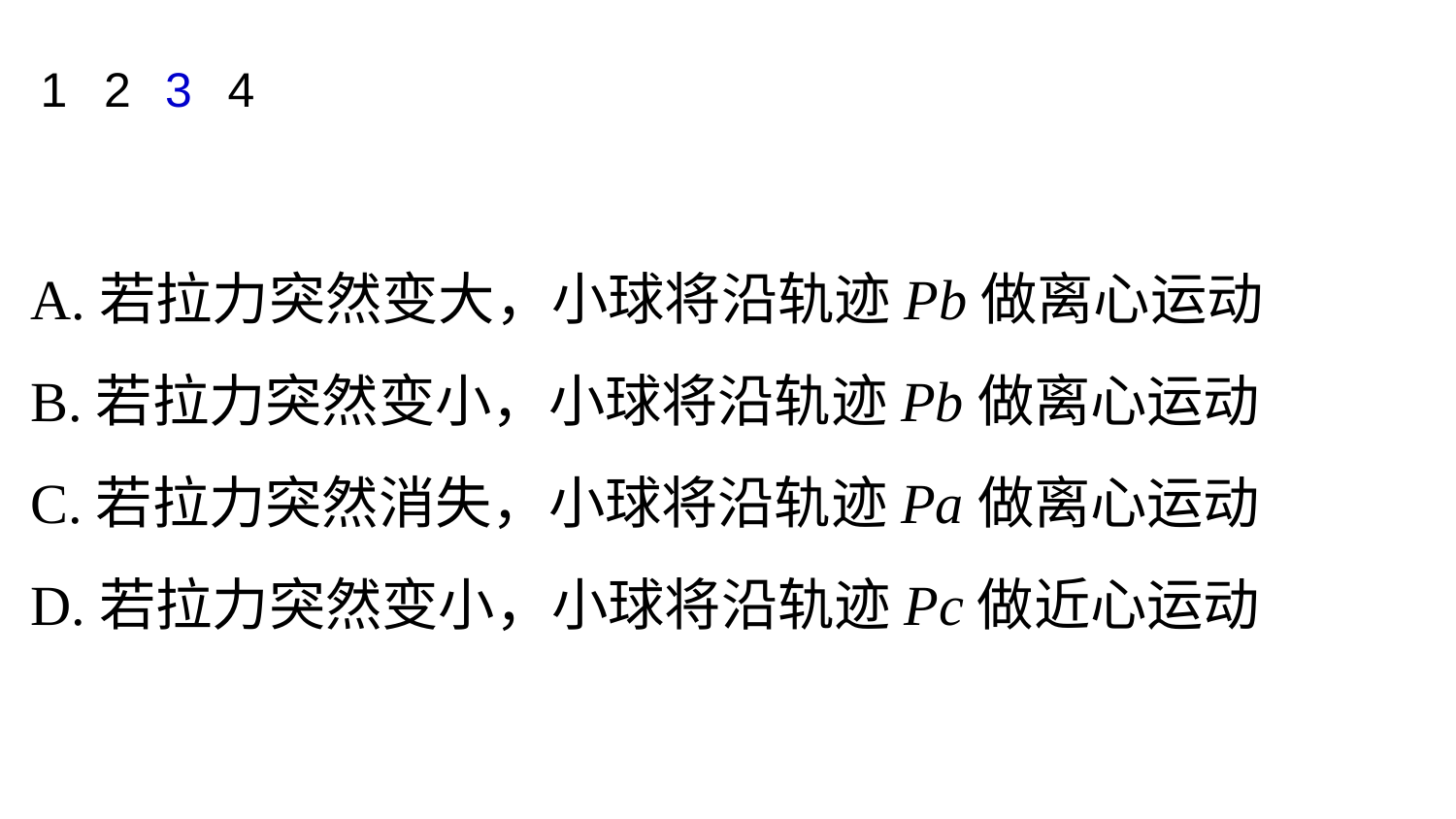

1
2
3
4
A.若拉力突然变大，小球将沿轨迹Pb做离心运动
B.若拉力突然变小，小球将沿轨迹Pb做离心运动
C.若拉力突然消失，小球将沿轨迹Pa做离心运动
D.若拉力突然变小，小球将沿轨迹Pc做近心运动